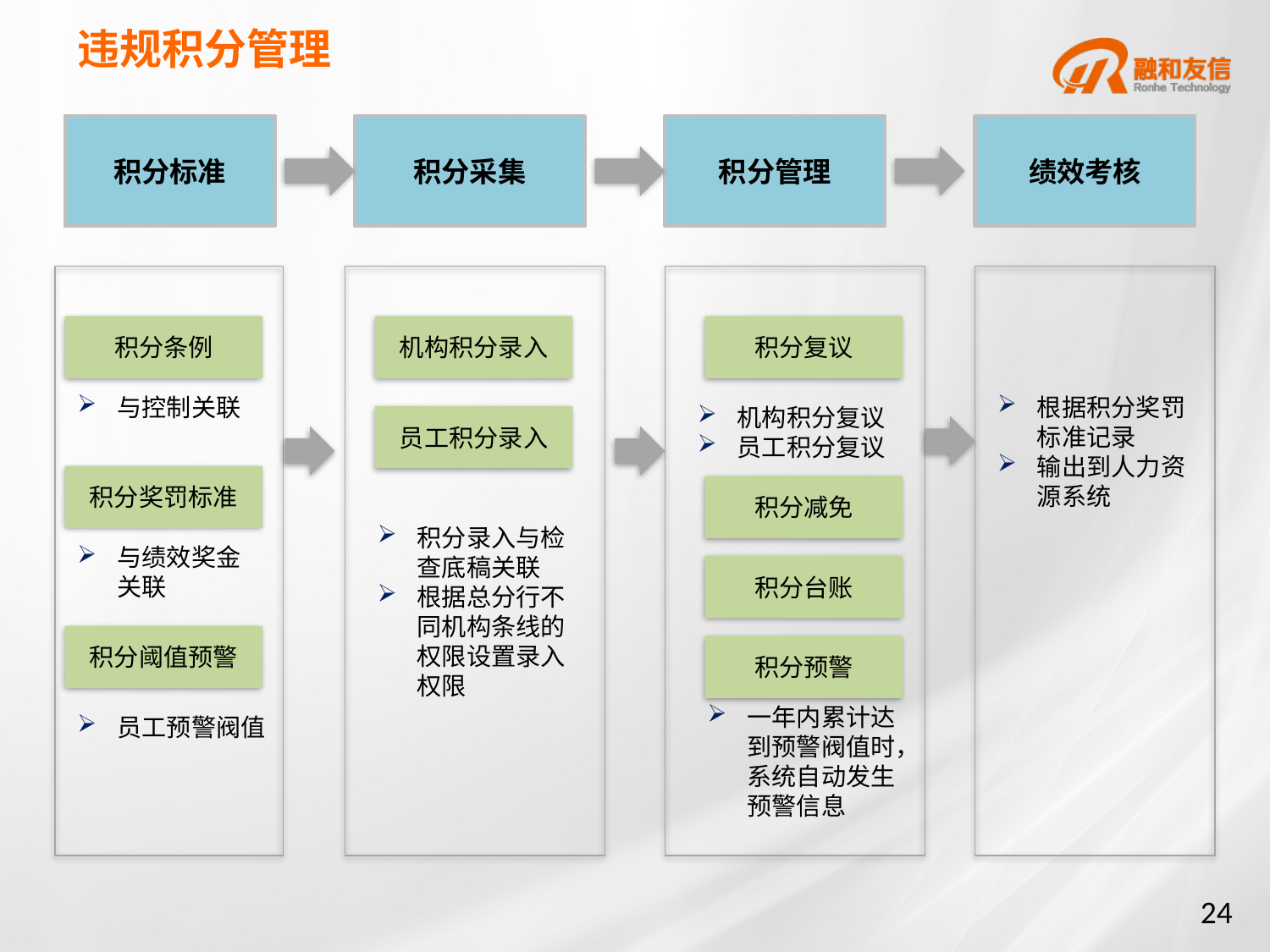

违规积分管理
积分标准
积分采集
积分管理
绩效考核

积分条例
机构积分录入
积分复议
与控制关联
根据积分奖罚标准记录
输出到人力资源系统
机构积分复议
员工积分复议
员工积分录入

积分奖罚标准
积分减免
积分录入与检查底稿关联
根据总分行不同机构条线的权限设置录入权限
与绩效奖金关联
积分台账
积分阈值预警
积分预警
一年内累计达到预警阀值时，系统自动发生预警信息
员工预警阀值
24